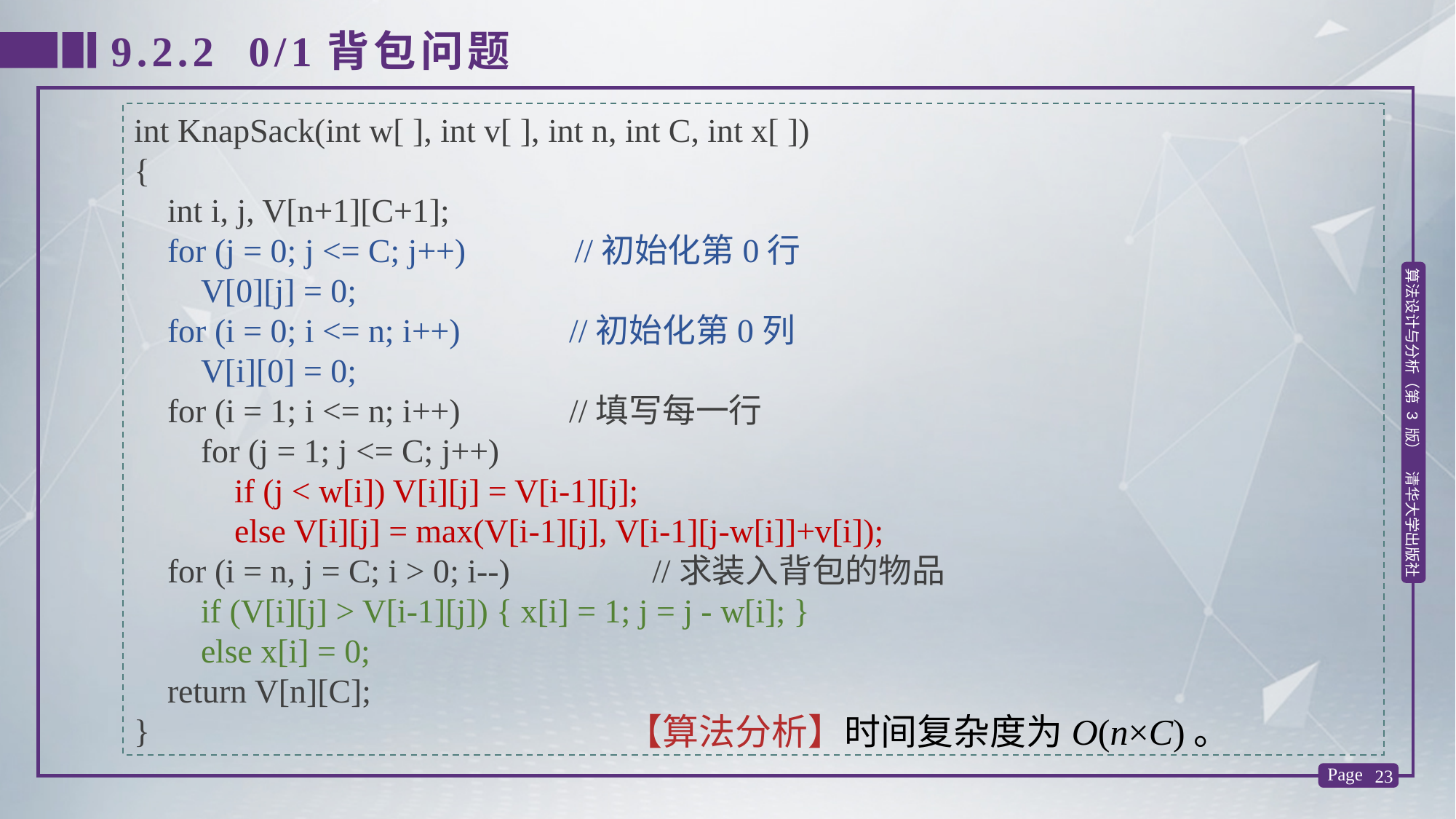

9.2.2  0/1背包问题
int KnapSack(int w[ ], int v[ ], int n, int C, int x[ ])
{
    int i, j, V[n+1][C+1];
    for (j = 0; j <= C; j++)             //初始化第0行
        V[0][j] = 0;
    for (i = 0; i <= n; i++)             //初始化第0列
        V[i][0] = 0;
    for (i = 1; i <= n; i++)             //填写每一行
        for (j = 1; j <= C; j++)
            if (j < w[i]) V[i][j] = V[i-1][j];
            else V[i][j] = max(V[i-1][j], V[i-1][j-w[i]]+v[i]);
    for (i = n, j = C; i > 0; i--)                 //求装入背包的物品
        if (V[i][j] > V[i-1][j]) { x[i] = 1; j = j - w[i]; }
        else x[i] = 0;
    return V[n][C];
}
【算法分析】时间复杂度为O(n×C)。